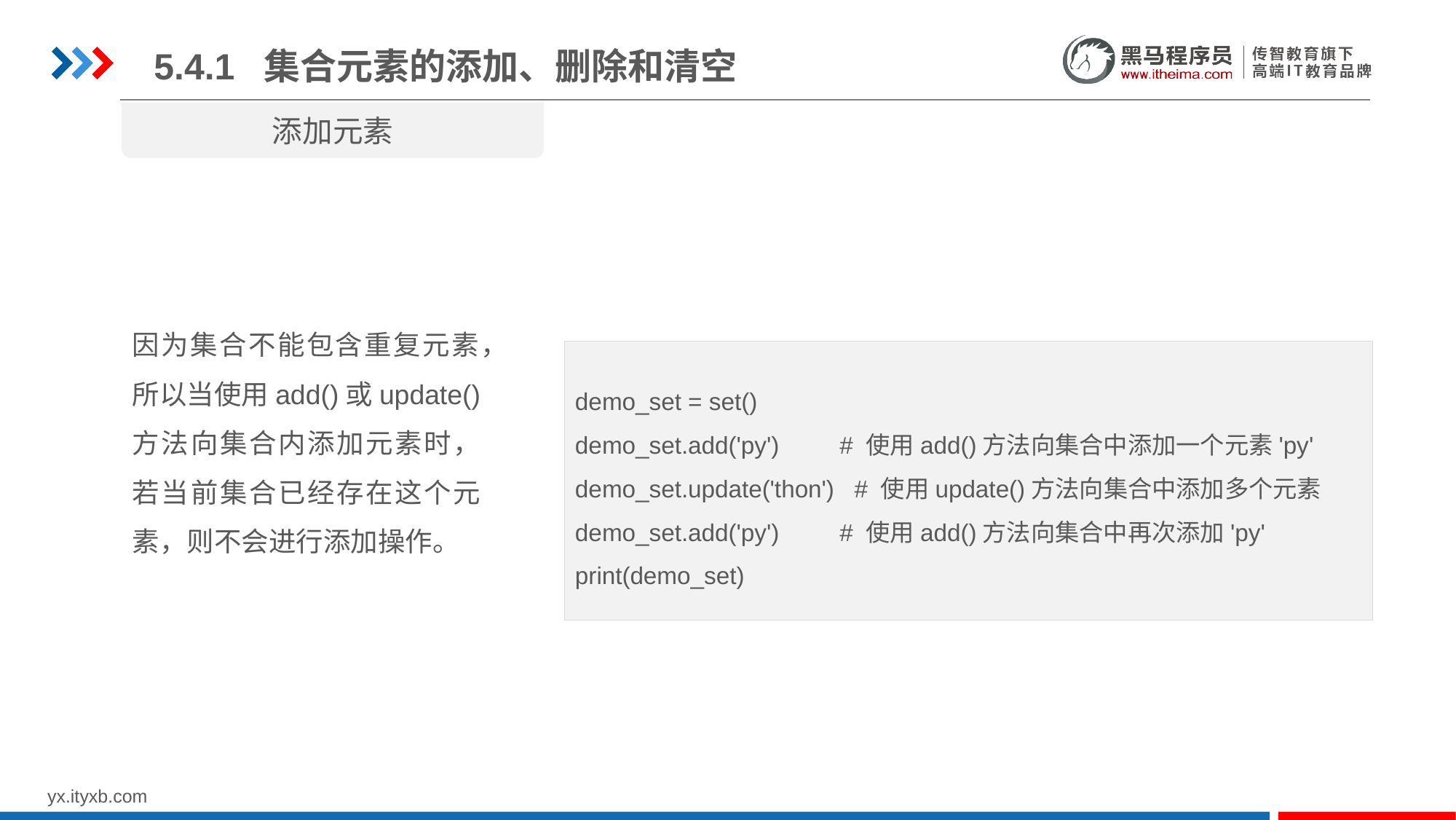

5.4.1  集合元素的添加、删除和清空

添加元素
因为集合不能包含重复元素，所以当使用add()或update()方法向集合内添加元素时，若当前集合已经存在这个元素，则不会进行添加操作。
demo_set = set()
demo_set.add('py')         # 使用add()方法向集合中添加一个元素'py'
demo_set.update('thon')   # 使用update()方法向集合中添加多个元素
demo_set.add('py')         # 使用add()方法向集合中再次添加'py'
print(demo_set)